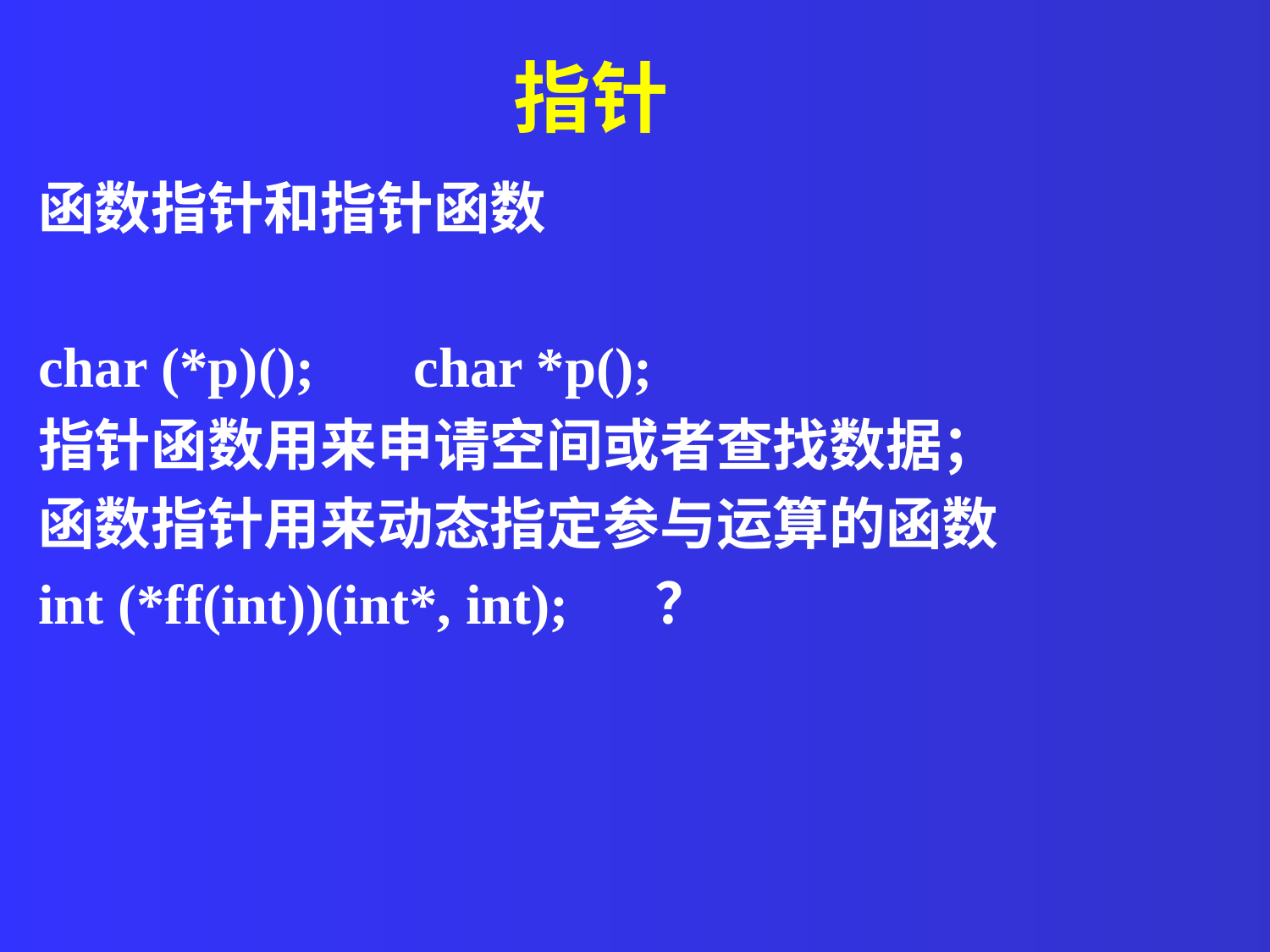

指针
函数指针和指针函数

char (*p)();       char *p();
指针函数用来申请空间或者查找数据；
函数指针用来动态指定参与运算的函数
int (*ff(int))(int*, int);     ？